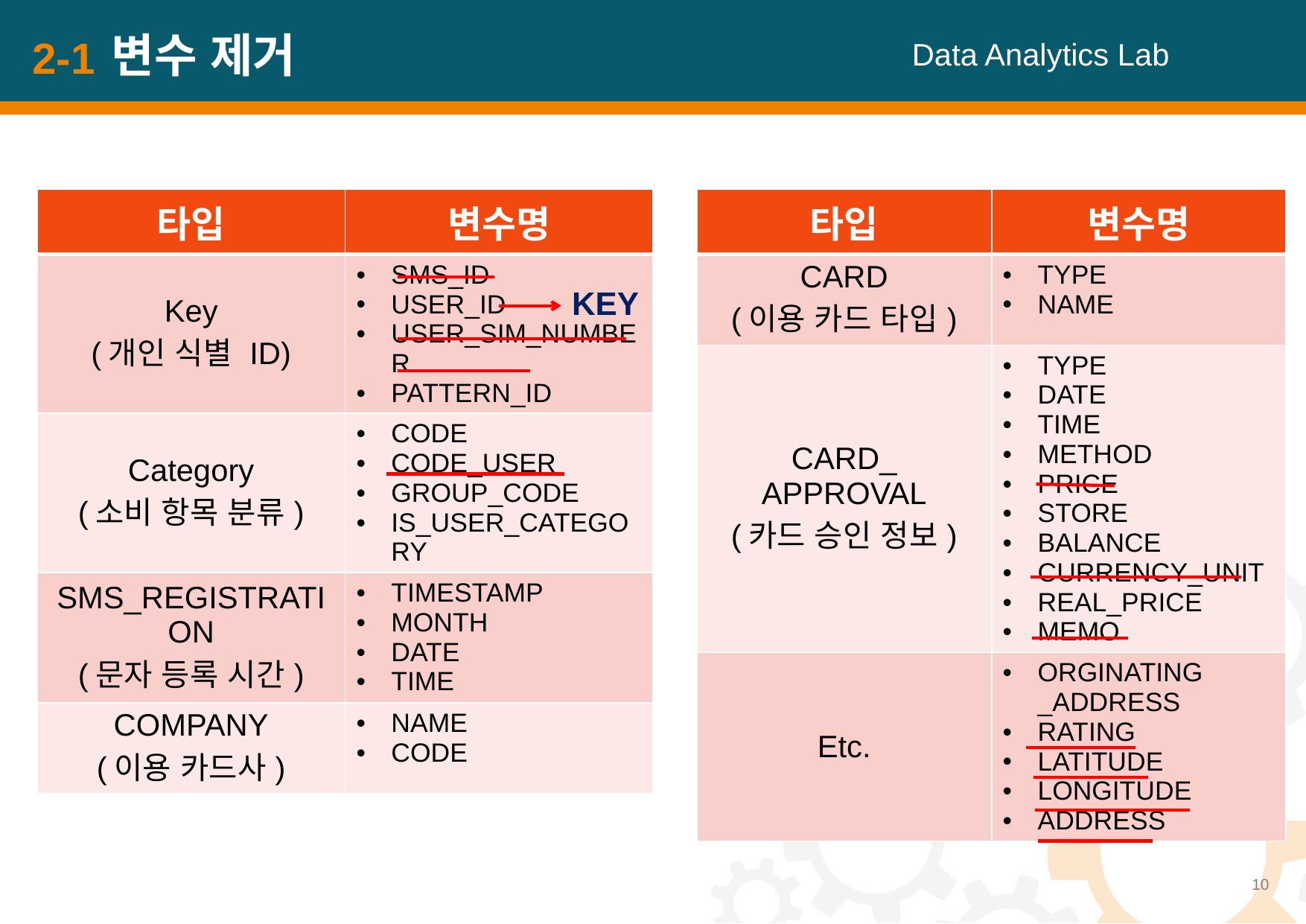

Data Analytics Lab
2-1
변수 제거
| 타입 | 변수명 |
| --- | --- |
| Key (개인 식별 ID) | SMS\_ID USER\_ID USER\_SIM\_NUMBER PATTERN\_ID |
| Category (소비 항목 분류) | CODE CODE\_USER GROUP\_CODE IS\_USER\_CATEGORY |
| SMS\_REGISTRATION (문자 등록 시간) | TIMESTAMP MONTH DATE TIME |
| COMPANY (이용 카드사) | NAME CODE |
| 타입 | 변수명 |
| --- | --- |
| CARD (이용 카드 타입) | TYPE NAME |
| CARD\_ APPROVAL (카드 승인 정보) | TYPE DATE TIME METHOD PRICE STORE BALANCE CURRENCY\_UNIT REAL\_PRICE MEMO |
| Etc. | ORGINATING \_ADDRESS RATING LATITUDE LONGITUDE ADDRESS |
KEY
10